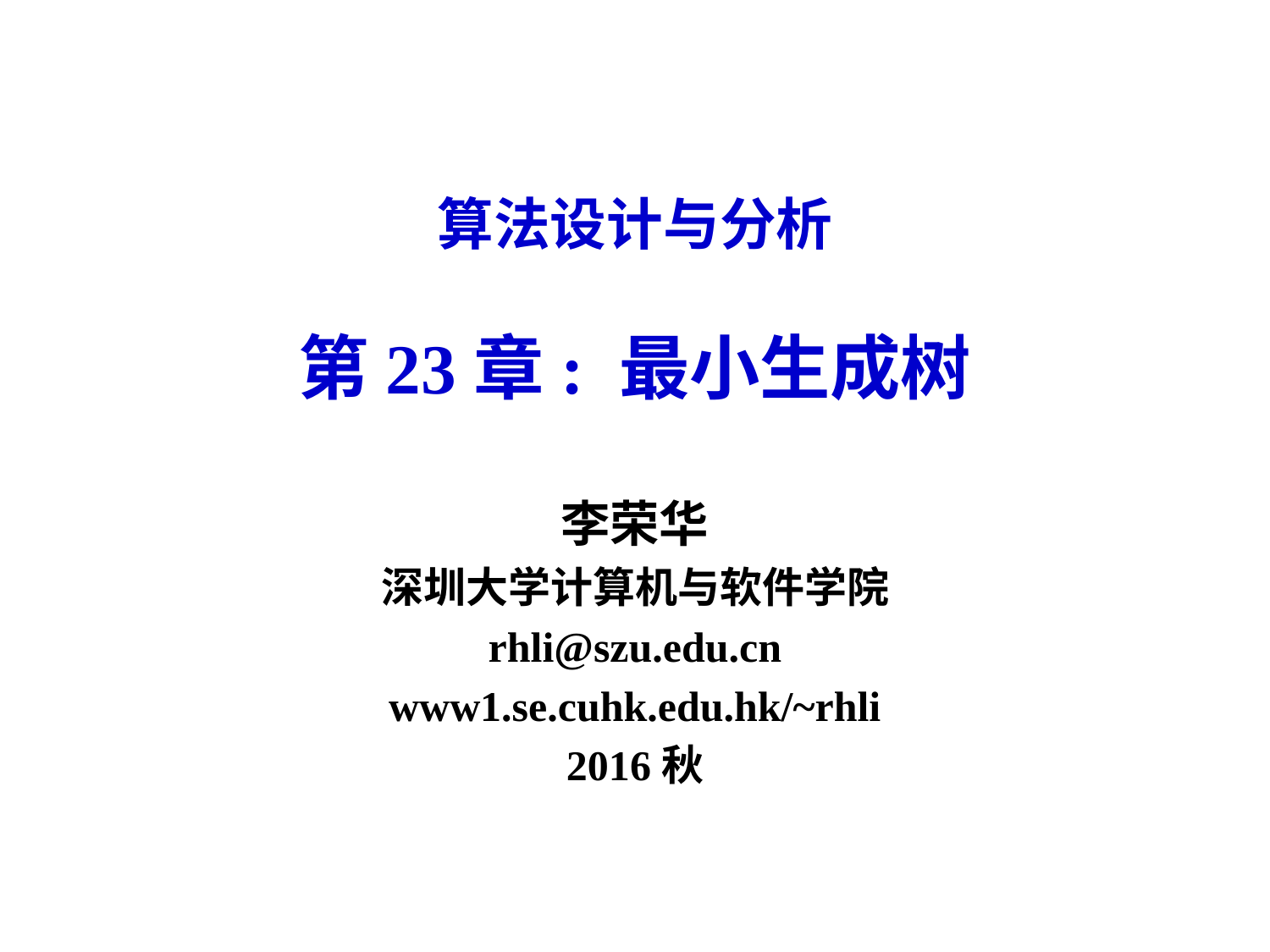

# 算法设计与分析 第23章: 最小生成树

李荣华
深圳大学计算机与软件学院
rhli@szu.edu.cn
www1.se.cuhk.edu.hk/~rhli
2016秋